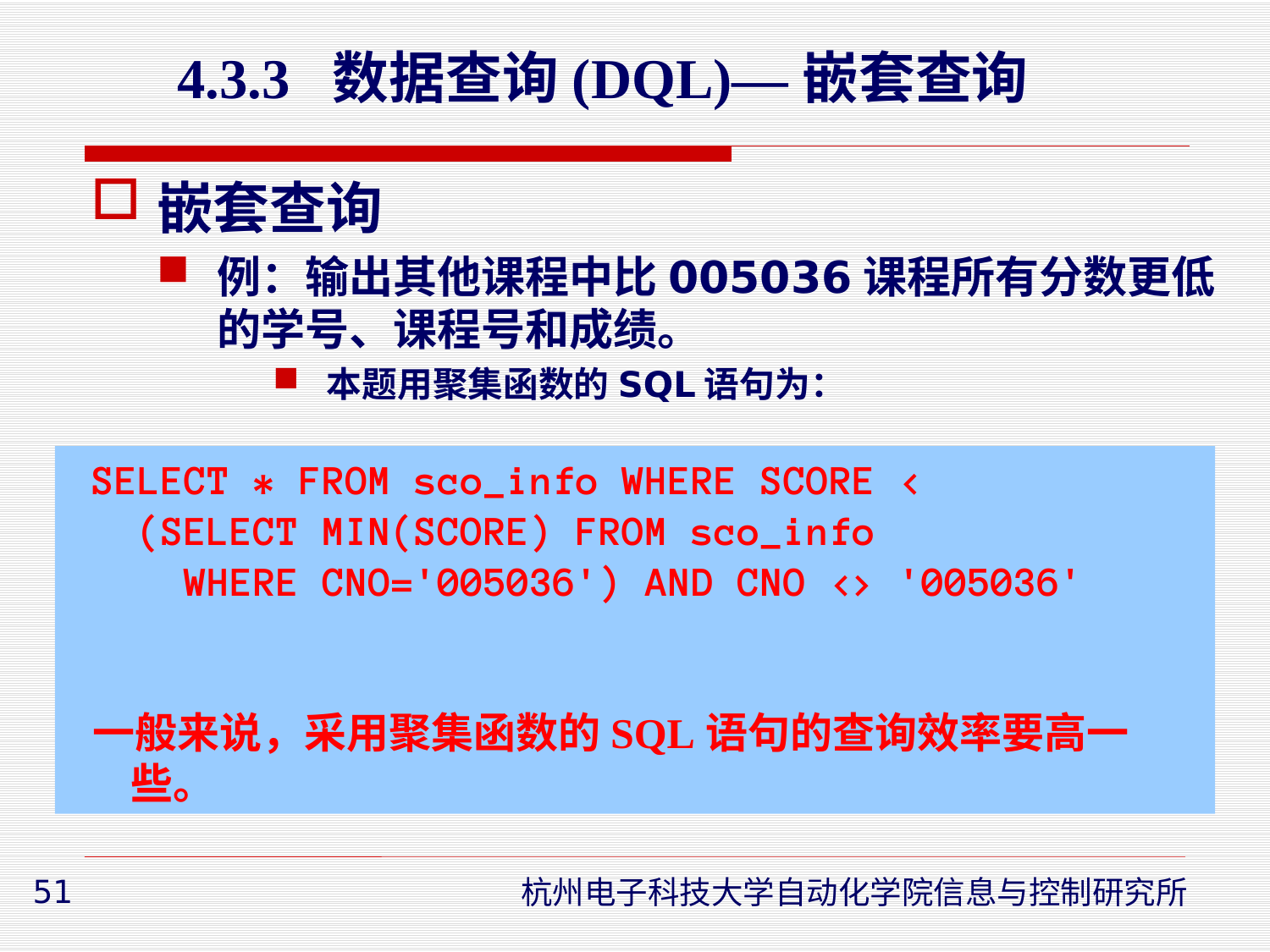

4.3.3  数据查询(DQL)—嵌套查询
嵌套查询
例：输出其他课程中比005036课程所有分数更低的学号、课程号和成绩。
本题用聚集函数的SQL语句为：
SELECT * FROM sco_info WHERE SCORE <
  (SELECT MIN(SCORE) FROM sco_info
    WHERE CNO='005036') AND CNO <> '005036'

一般来说，采用聚集函数的SQL语句的查询效率要高一些。